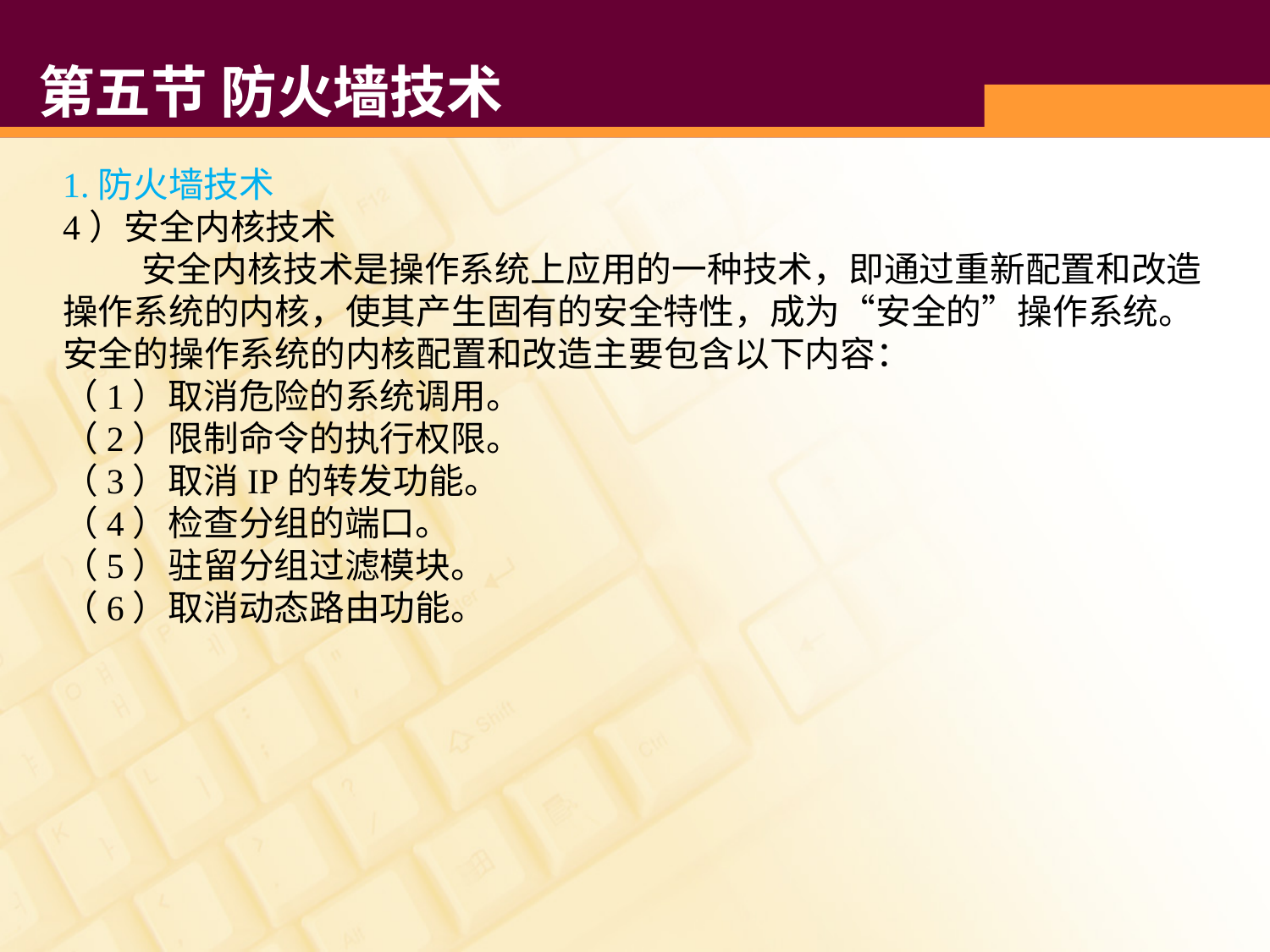

# 第五节 防火墙技术
1.防火墙技术
4）安全内核技术
         安全内核技术是操作系统上应用的一种技术，即通过重新配置和改造操作系统的内核，使其产生固有的安全特性，成为“安全的”操作系统。安全的操作系统的内核配置和改造主要包含以下内容：
（1）取消危险的系统调用。
（2）限制命令的执行权限。
（3）取消IP的转发功能。
（4）检查分组的端口。
（5）驻留分组过滤模块。
（6）取消动态路由功能。